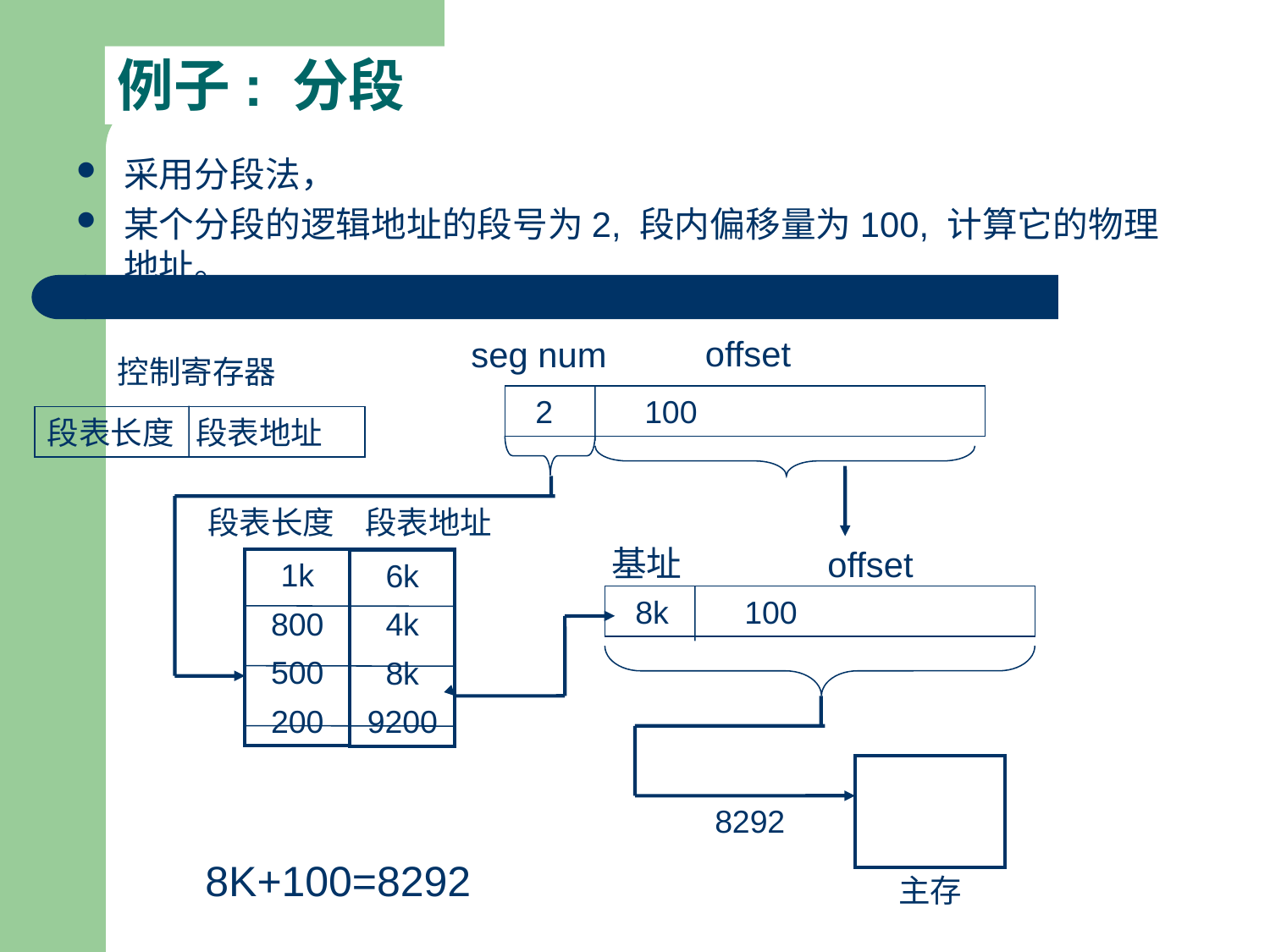

# 例子: 分段
采用分段法，
某个分段的逻辑地址的段号为2, 段内偏移量为100, 计算它的物理地址。

offset
seg num
控制寄存器
  2   	100

段表长度   段表地址

段表长度
段表地址
基址
offset
1k
800
500
200
6k
4k
8k
9200

  8k   	100

8292

8K+100=8292
主存